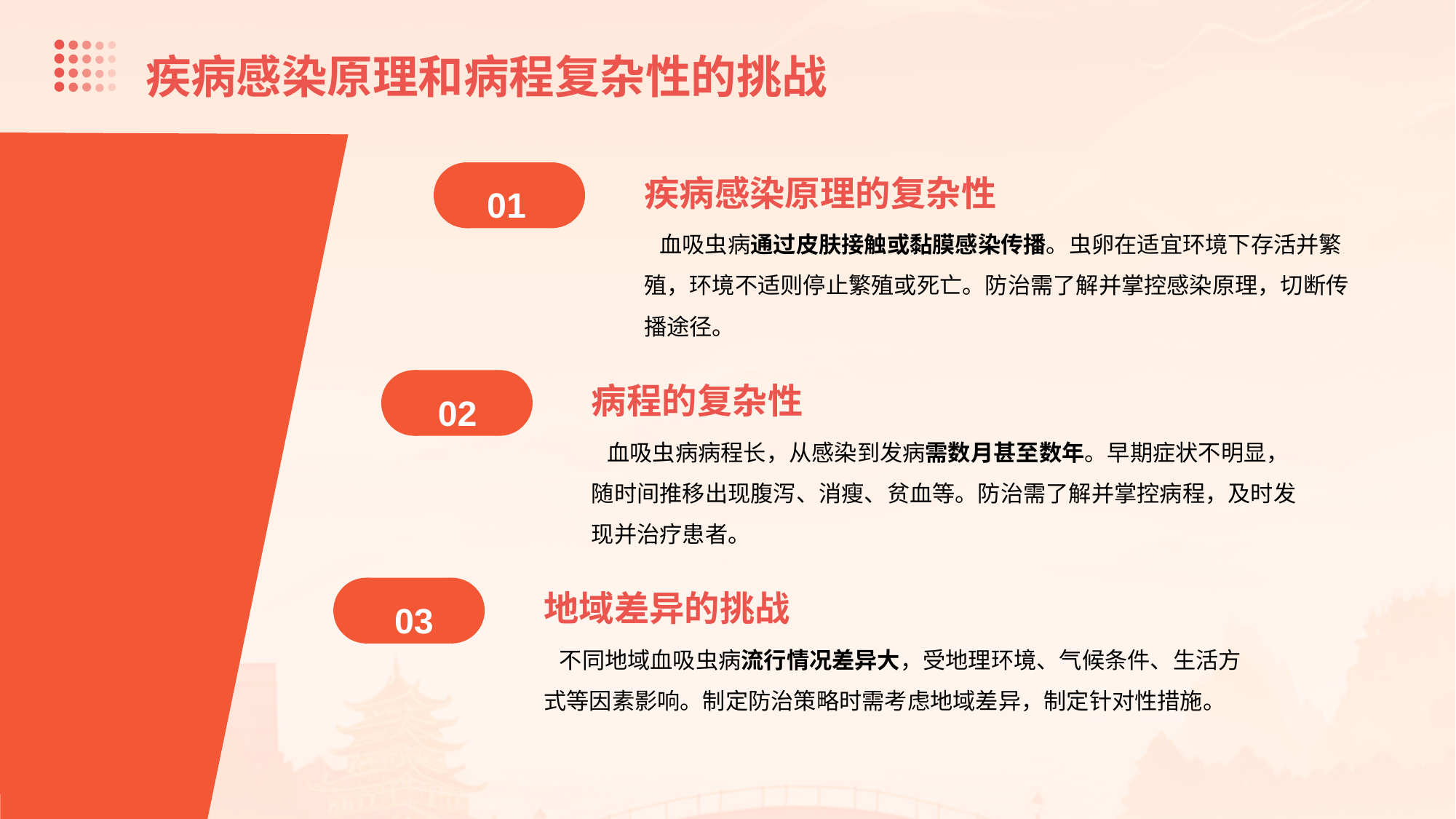

疾病感染原理和病程复杂性的挑战

疾病感染原理的复杂性
01

  血吸虫病通过皮肤接触或黏膜感染传播。虫卵在适宜环境下存活并繁殖，环境不适则停止繁殖或死亡。防治需了解并掌控感染原理，切断传播途径。
病程的复杂性
02

  血吸虫病病程长，从感染到发病需数月甚至数年。早期症状不明显，随时间推移出现腹泻、消瘦、贫血等。防治需了解并掌控病程，及时发现并治疗患者。
地域差异的挑战
03

  不同地域血吸虫病流行情况差异大，受地理环境、气候条件、生活方式等因素影响。制定防治策略时需考虑地域差异，制定针对性措施。